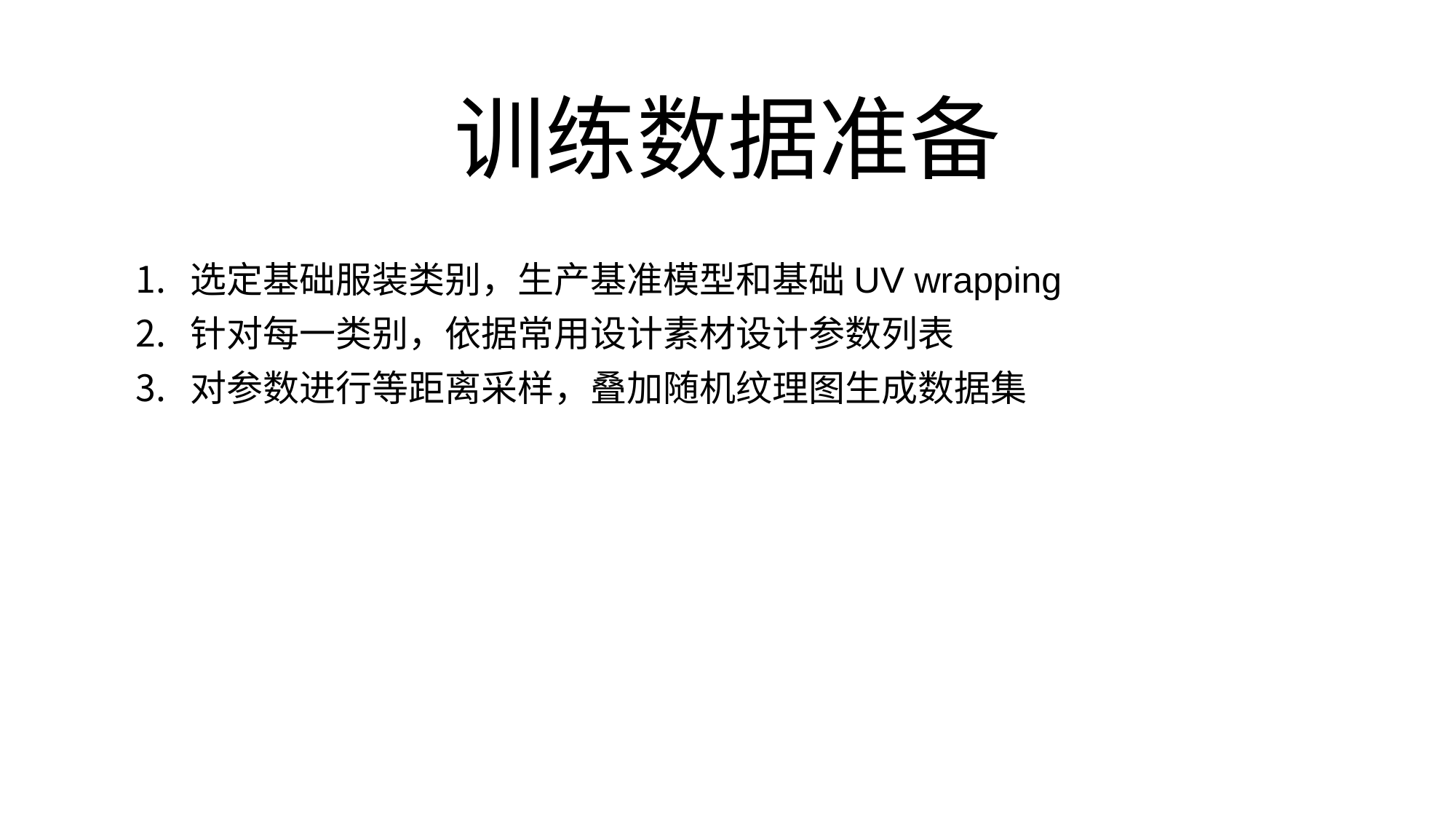

# 训练数据准备
选定基础服装类别，生产基准模型和基础UV wrapping
针对每一类别，依据常用设计素材设计参数列表
对参数进行等距离采样，叠加随机纹理图生成数据集